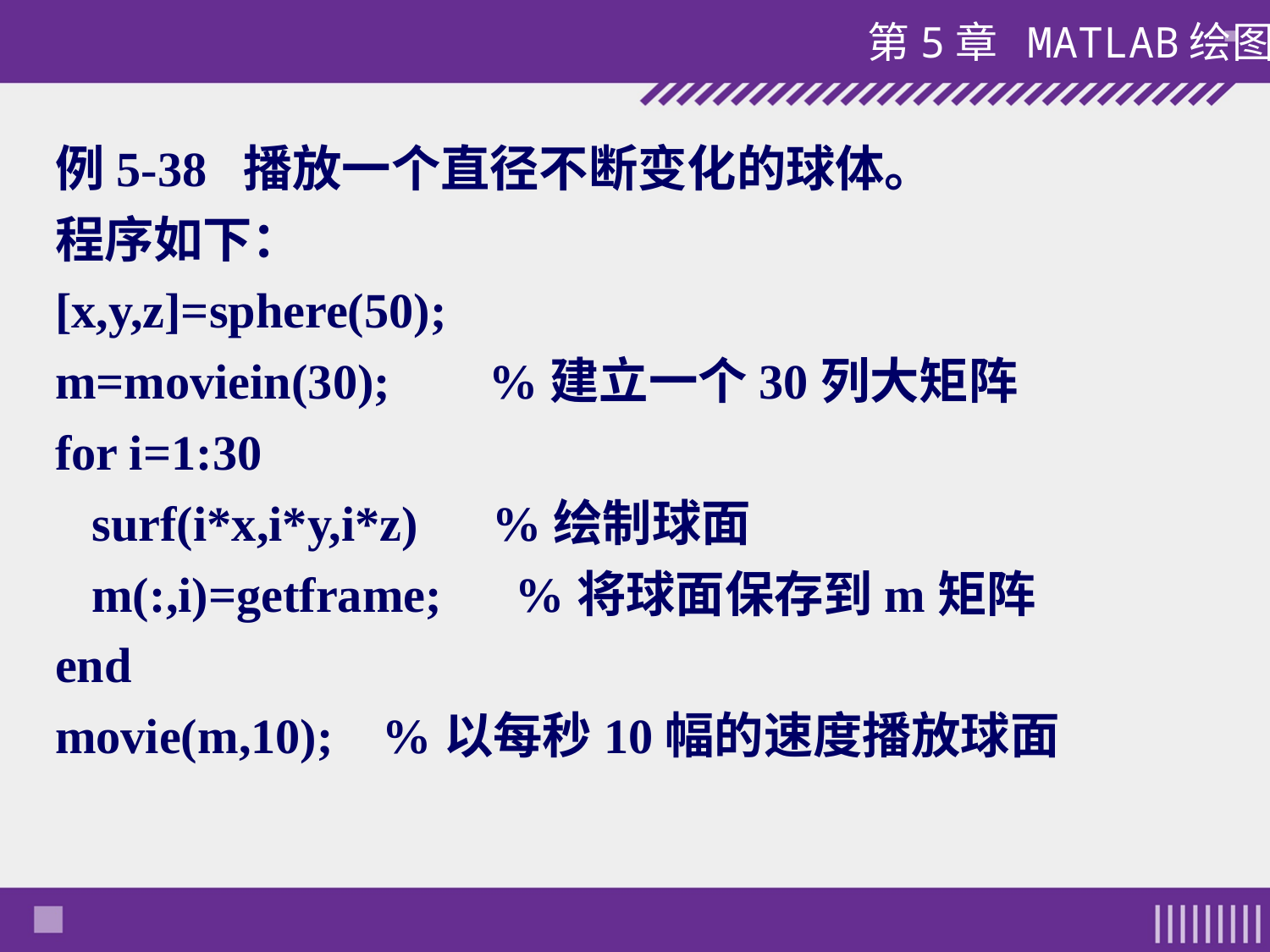

#
例5-38  播放一个直径不断变化的球体。
程序如下：
[x,y,z]=sphere(50);
m=moviein(30);        %建立一个30列大矩阵
for i=1:30
   surf(i*x,i*y,i*z)      %绘制球面
   m(:,i)=getframe;      %将球面保存到m矩阵
end
movie(m,10);    %以每秒10幅的速度播放球面